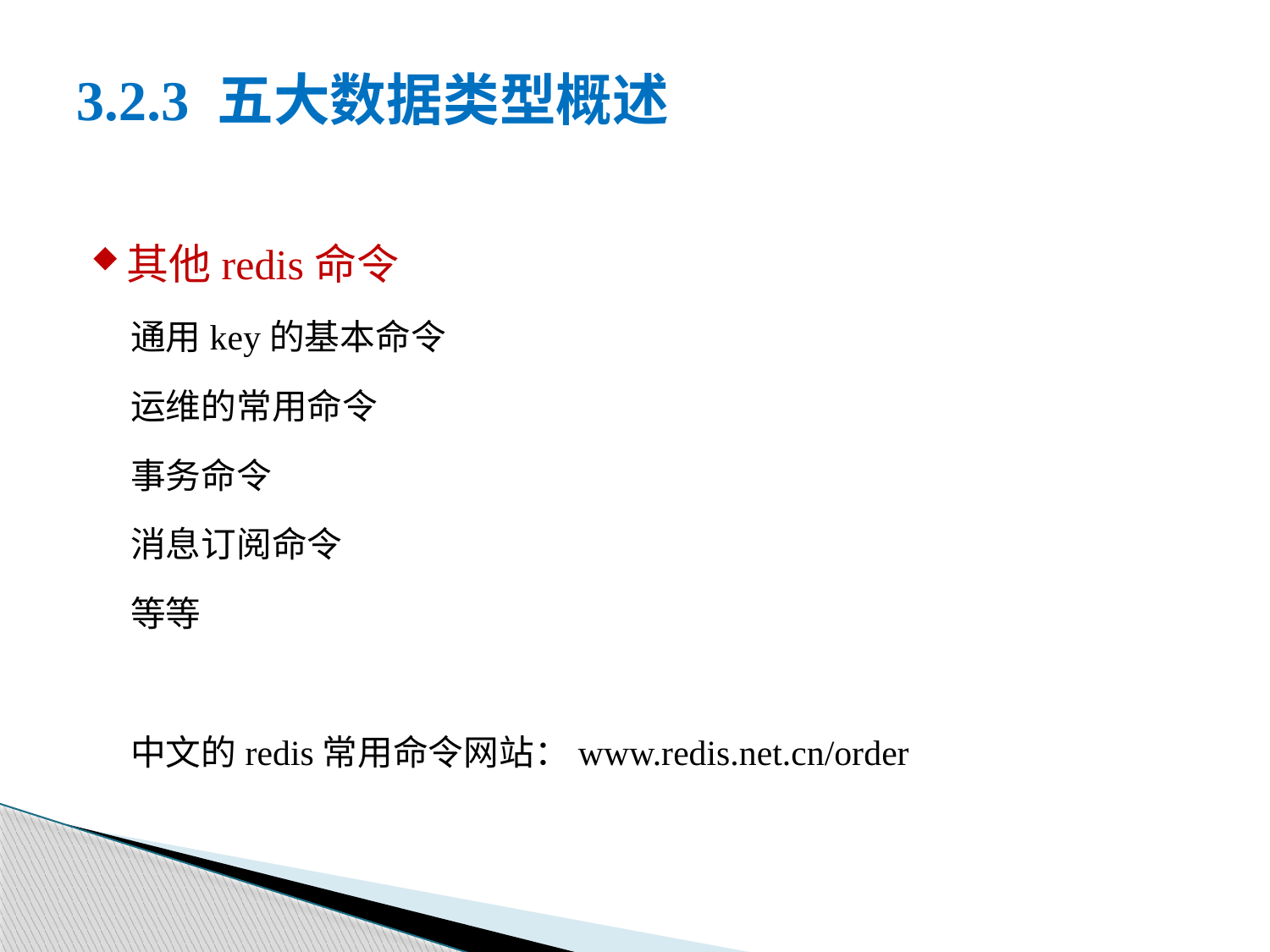

# 3.2.3 五大数据类型概述
其他redis命令
通用key的基本命令
运维的常用命令
事务命令
消息订阅命令
等等

中文的redis常用命令网站：www.redis.net.cn/order